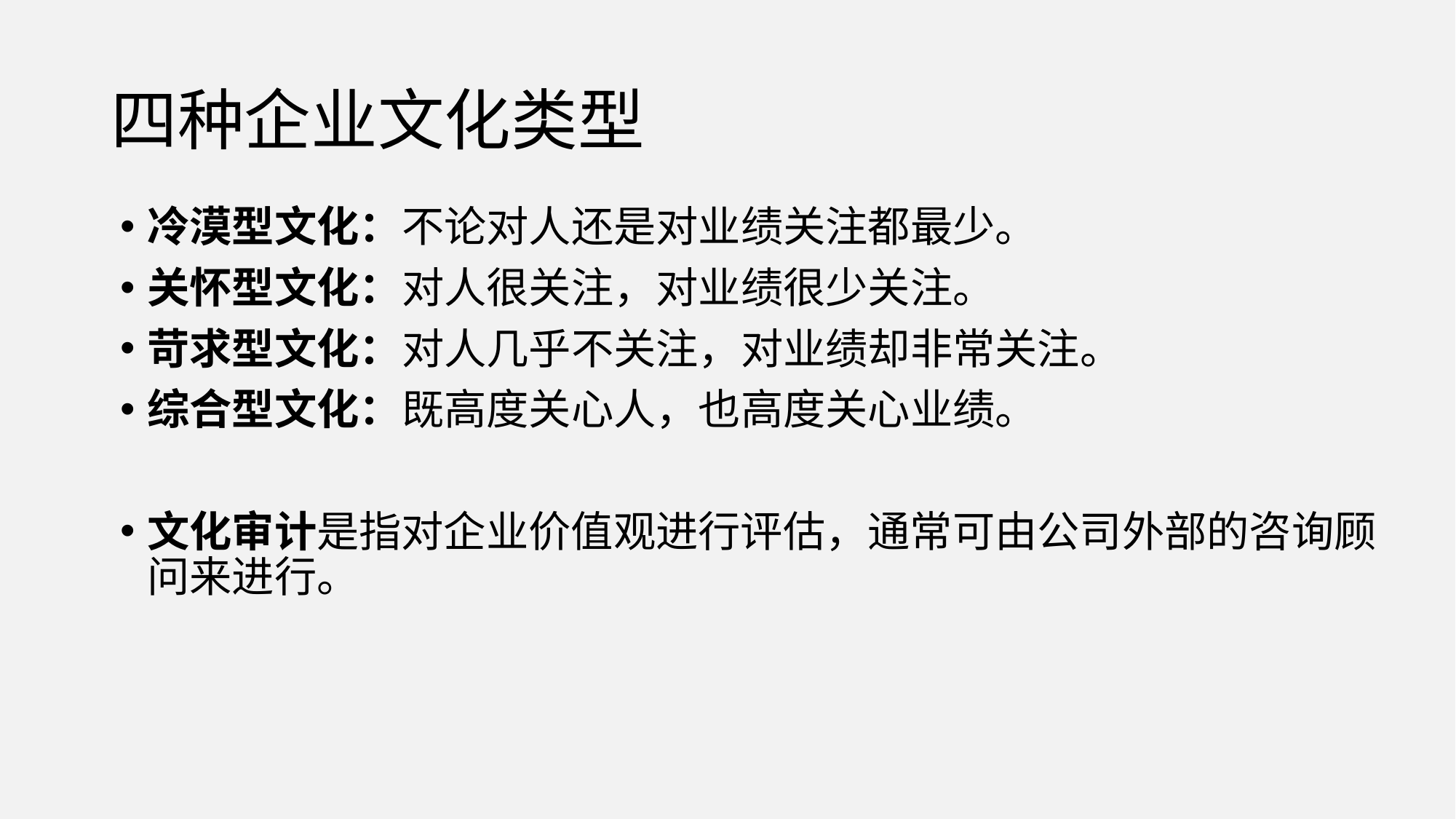

四种企业文化类型
冷漠型文化：不论对人还是对业绩关注都最少。
关怀型文化：对人很关注，对业绩很少关注。
苛求型文化：对人几乎不关注，对业绩却非常关注。
综合型文化：既高度关心人，也高度关心业绩。

文化审计是指对企业价值观进行评估，通常可由公司外部的咨询顾问来进行。